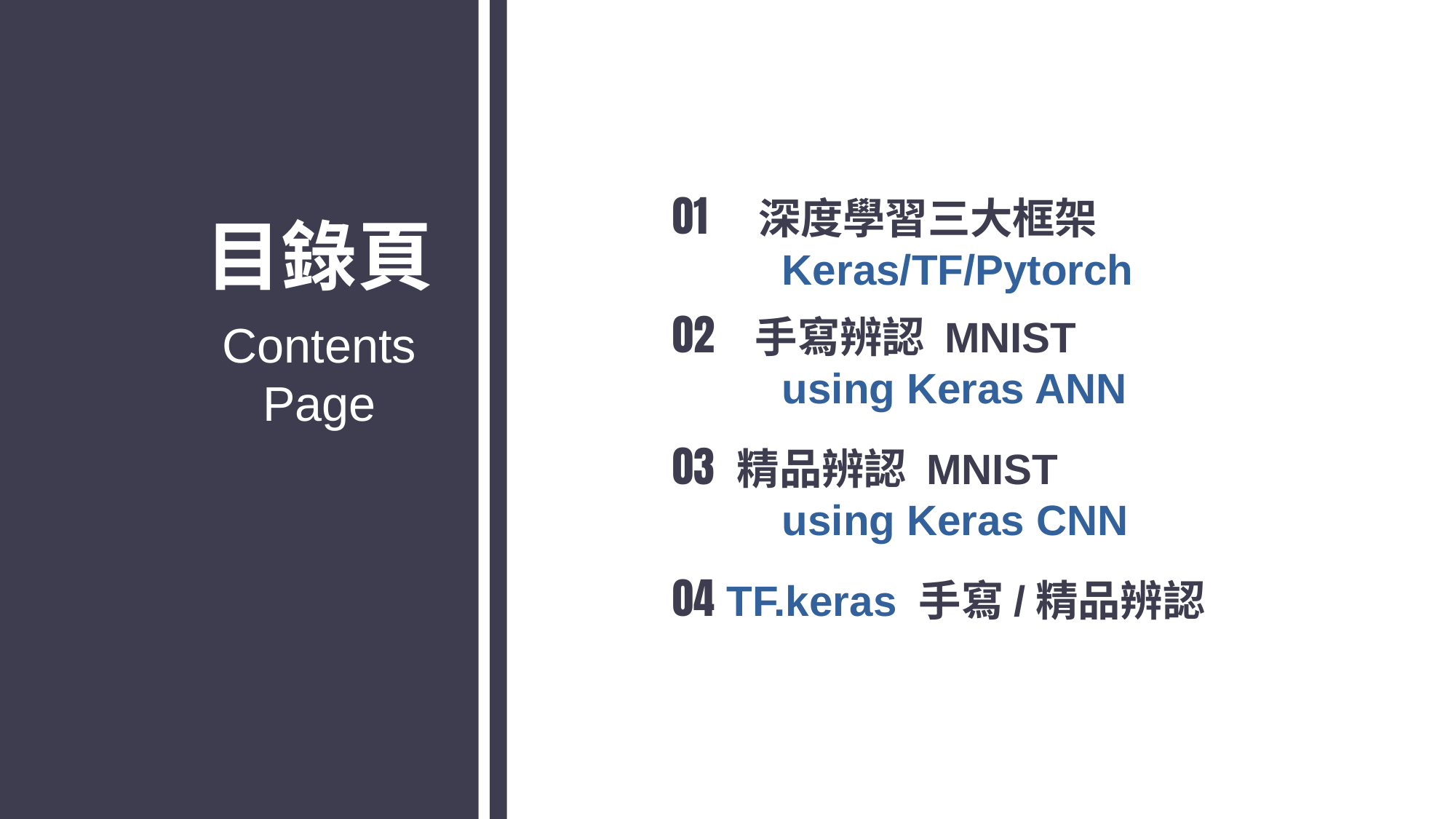

01    深度學習三大框架
	Keras/TF/Pytorch
目錄頁
Contents Page
02   手寫辨認 MNIST
	using Keras ANN
03 精品辨認 MNIST
	using Keras CNN
04 TF.keras 手寫/精品辨認